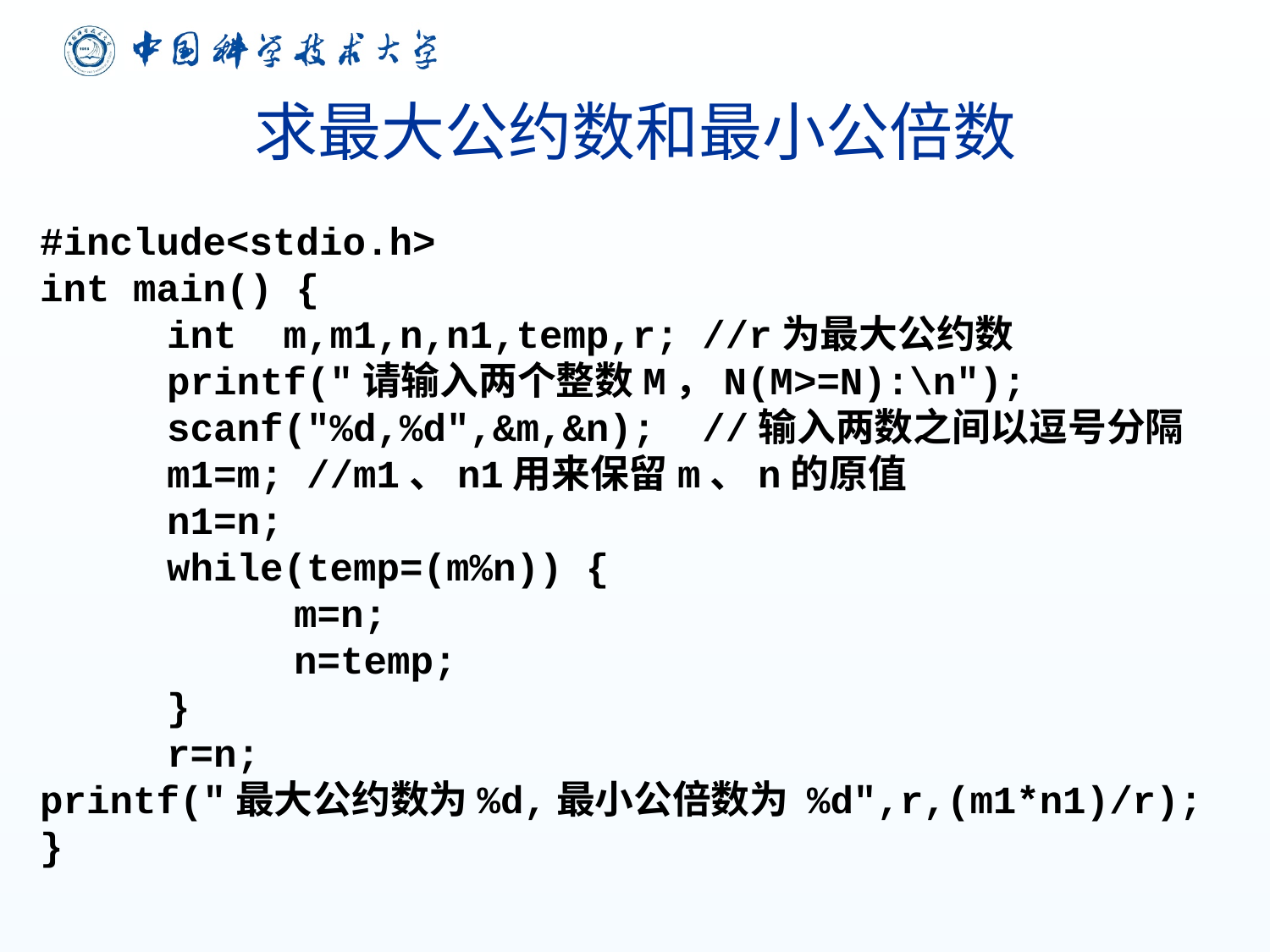

# 求最大公约数和最小公倍数
#include<stdio.h>
int main() {
	int  m,m1,n,n1,temp,r; //r为最大公约数
	printf("请输入两个整数M，N(M>=N):\n");
	scanf("%d,%d",&m,&n);  //输入两数之间以逗号分隔
	m1=m; //m1、n1用来保留m、n的原值
	n1=n;
	while(temp=(m%n)) {
		m=n;
		n=temp;
	}
	r=n;
printf("最大公约数为%d,最小公倍数为 %d",r,(m1*n1)/r);
}